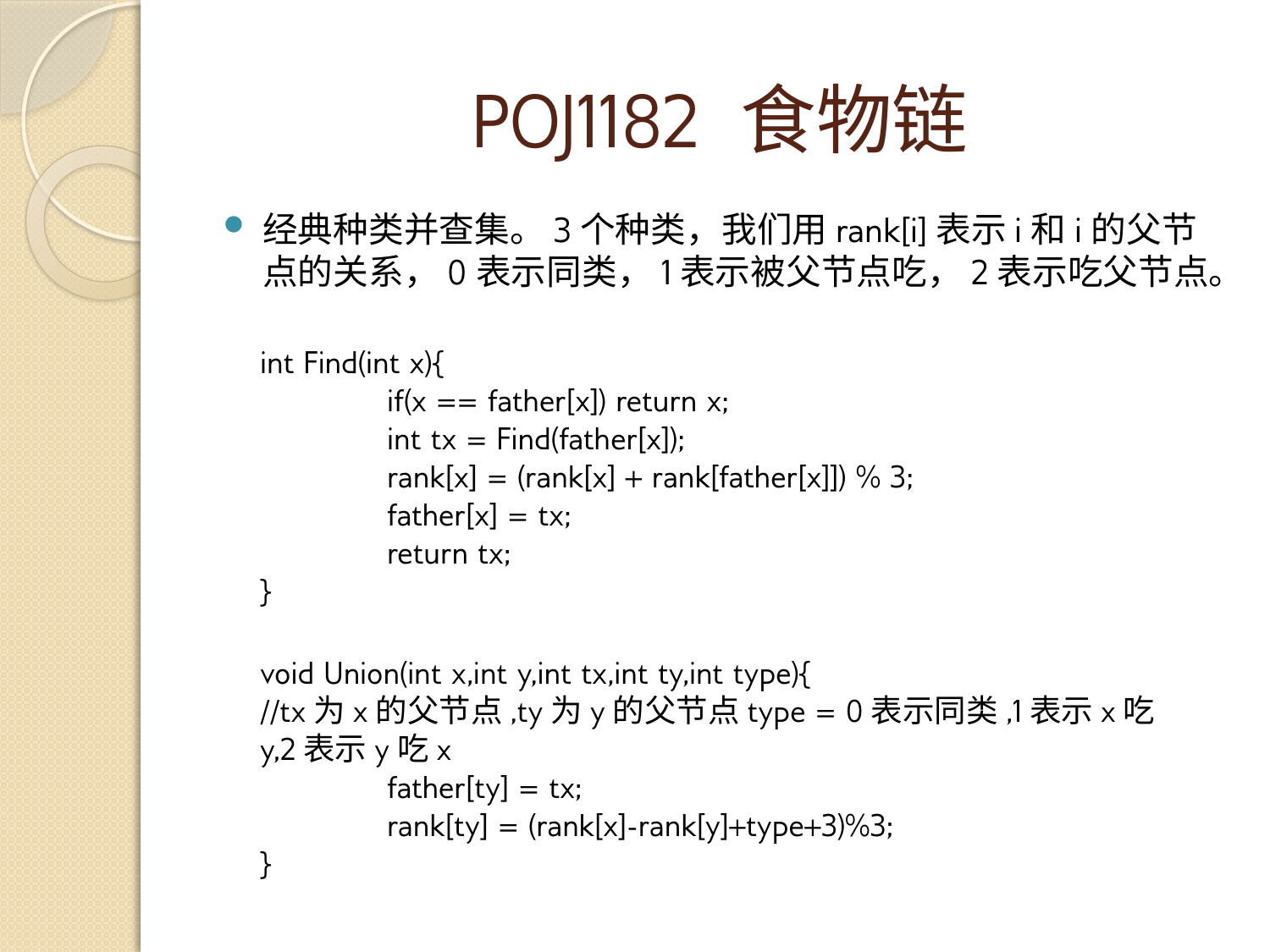

# POJ1182 食物链
经典种类并查集。3个种类，我们用rank[i]表示i和i的父节点的关系，0表示同类，1表示被父节点吃，2表示吃父节点。
int Find(int x){
	if(x == father[x]) return x;
	int tx = Find(father[x]);
	rank[x] = (rank[x] + rank[father[x]]) % 3;
	father[x] = tx;
	return tx;
}
void Union(int x,int y,int tx,int ty,int type){
//tx为x的父节点,ty为y的父节点type = 0表示同类,1表示x吃y,2表示y吃x
	father[ty] = tx;
	rank[ty] = (rank[x]-rank[y]+type+3)%3;
}